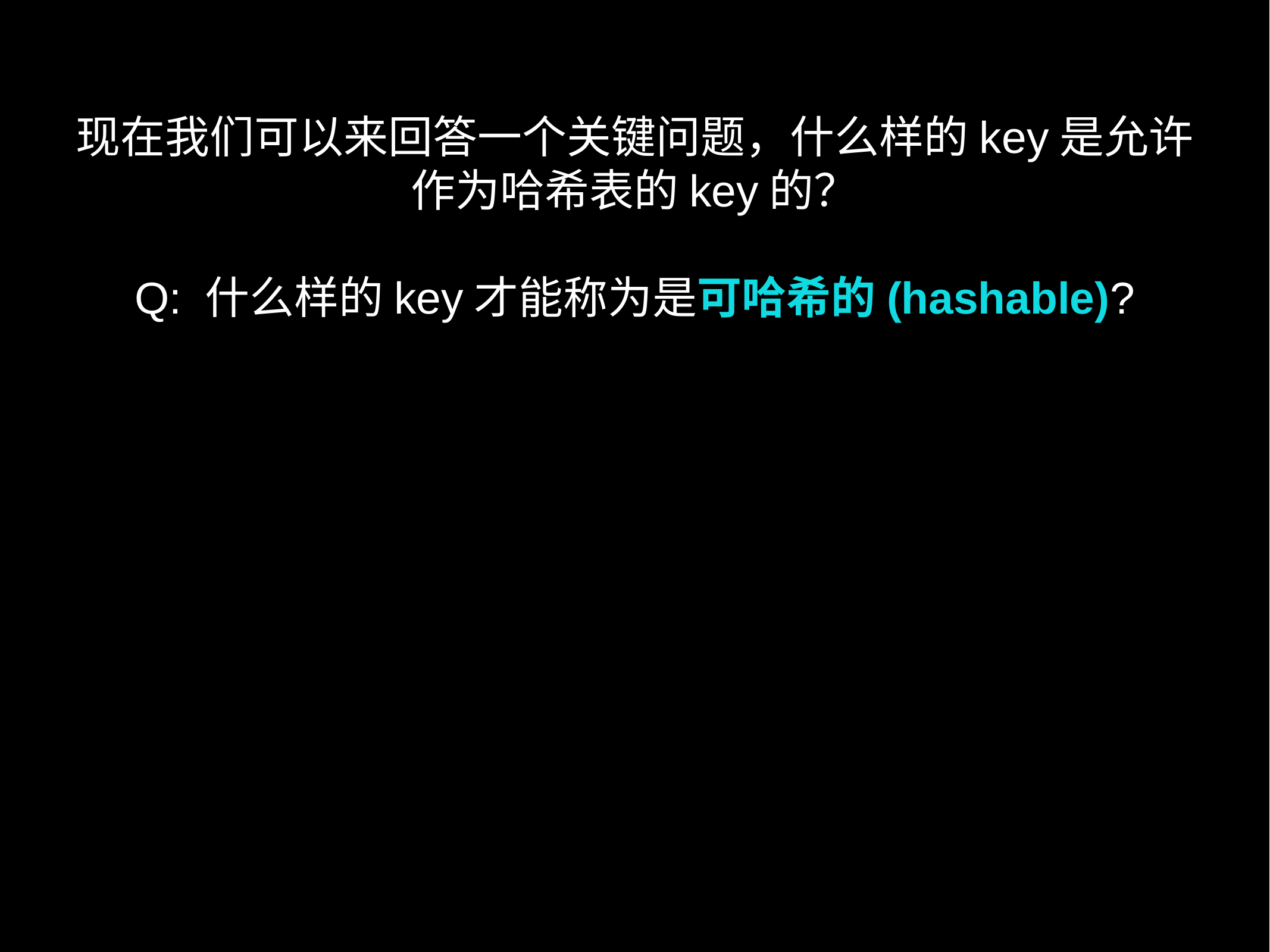

现在我们可以来回答一个关键问题，什么样的key是允许作为哈希表的key的？

Q: 什么样的key才能称为是可哈希的(hashable)?